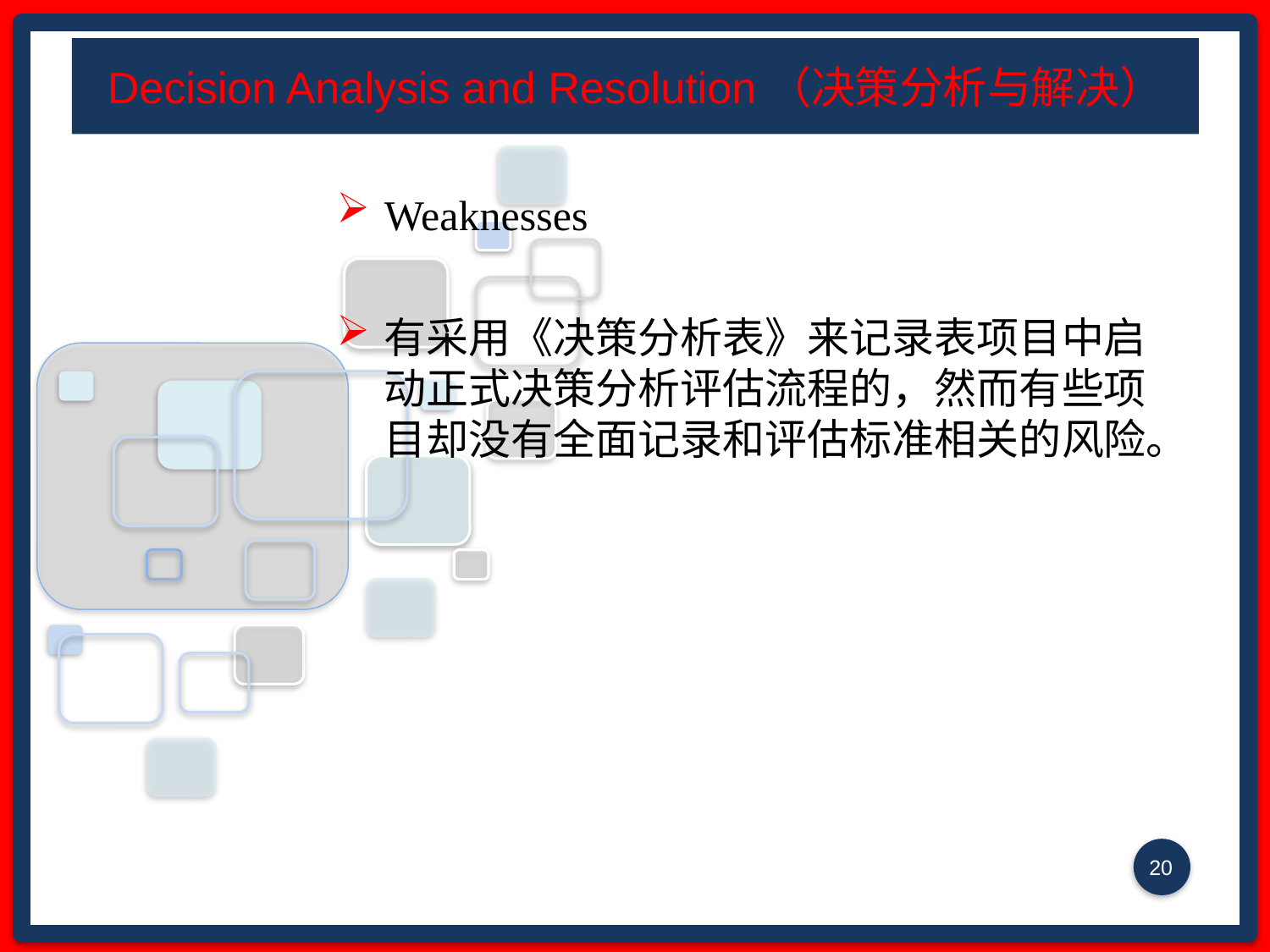

# Decision Analysis and Resolution（决策分析与解决）
Weaknesses

有采用《决策分析表》来记录表项目中启动正式决策分析评估流程的，然而有些项目却没有全面记录和评估标准相关的风险。